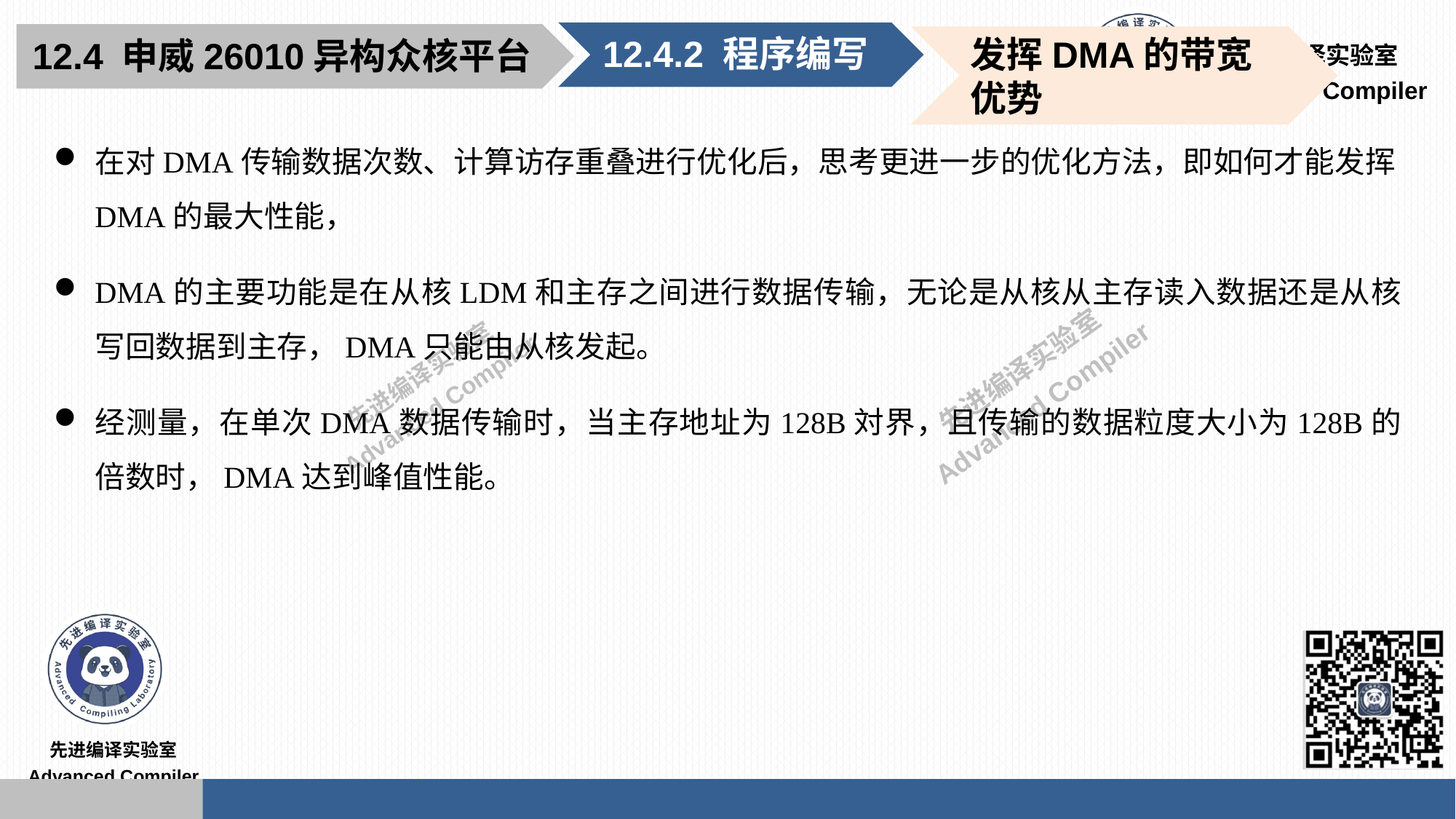

12.4.2 程序编写

12.4 申威26010异构众核平台
发挥DMA的带宽优势
在对DMA传输数据次数、计算访存重叠进行优化后，思考更进一步的优化方法，即如何才能发挥DMA的最大性能，
DMA的主要功能是在从核LDM和主存之间进行数据传输，无论是从核从主存读入数据还是从核写回数据到主存，DMA只能由从核发起。
经测量，在单次DMA数据传输时，当主存地址为128B対界，且传输的数据粒度大小为128B的倍数时，DMA达到峰值性能。